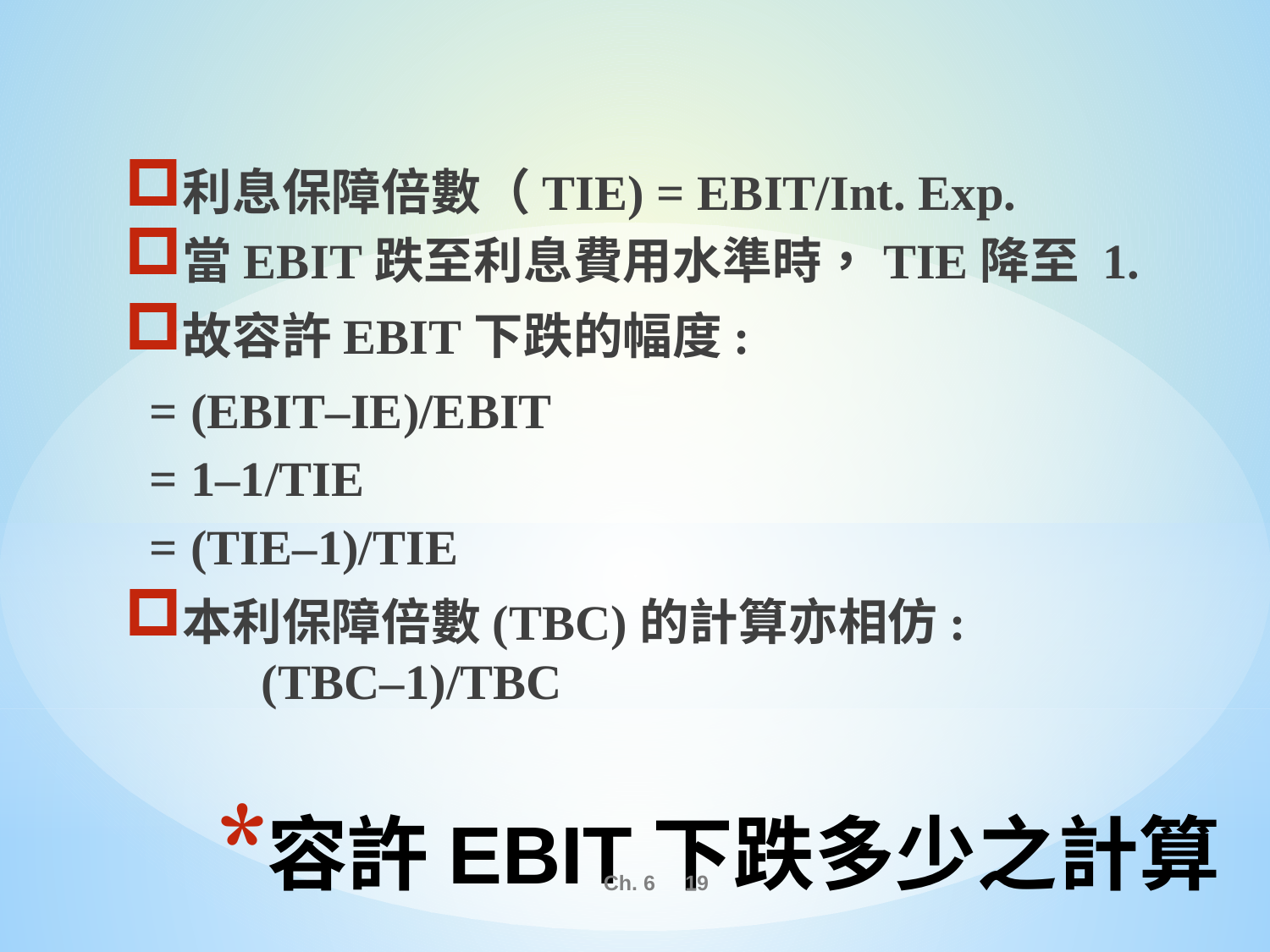

利息保障倍數（TIE) = EBIT/Int. Exp.
當EBIT跌至利息費用水準時，TIE降至 1.
故容許EBIT下跌的幅度:
  = (EBIT–IE)/EBIT
  = 1–1/TIE
  = (TIE–1)/TIE
本利保障倍數(TBC)的計算亦相仿:                        (TBC–1)/TBC
# 容許EBIT下跌多少之計算
Ch. 6     19